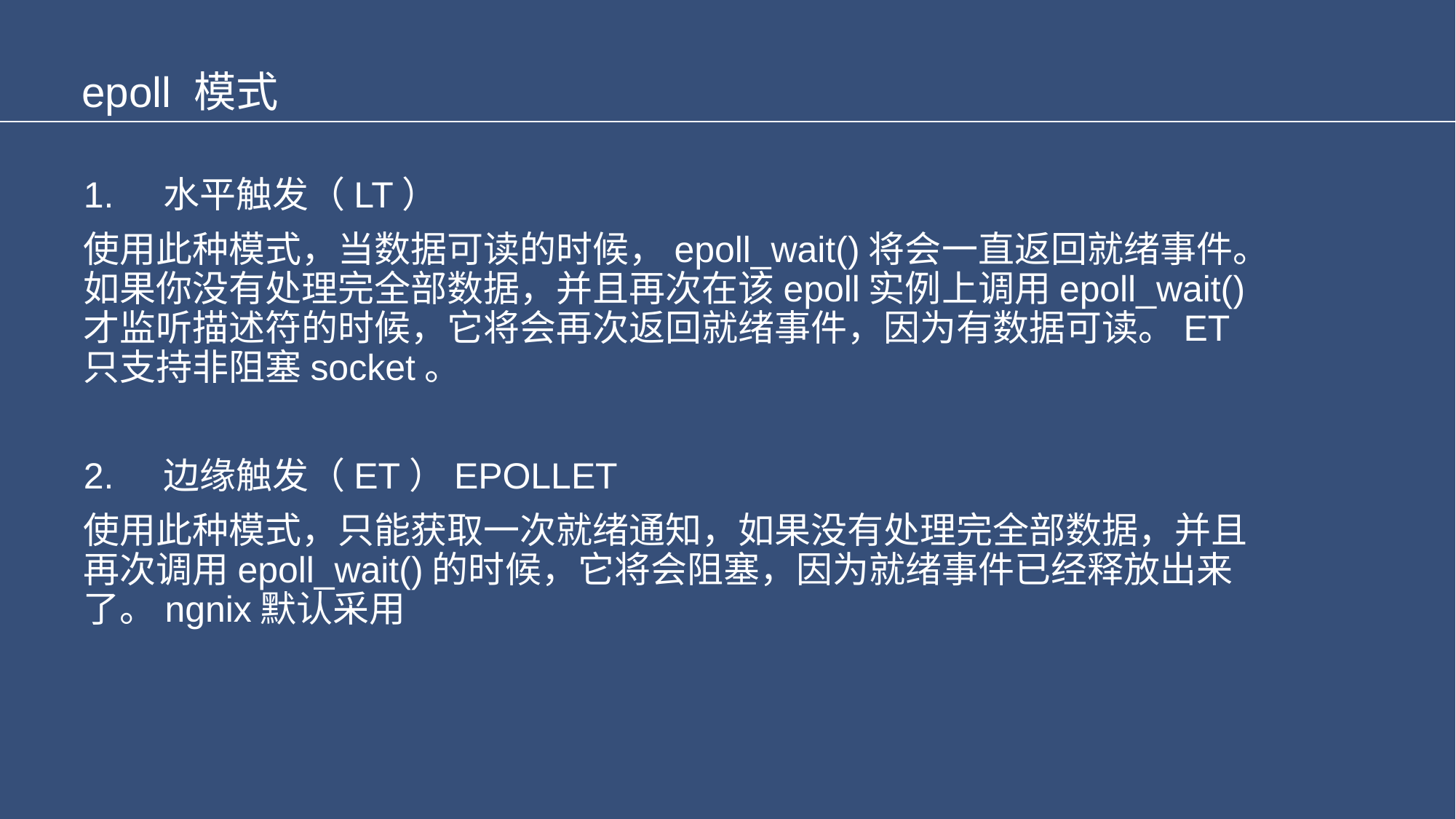

epoll 模式
1.    水平触发（LT）
使用此种模式，当数据可读的时候，epoll_wait()将会一直返回就绪事件。如果你没有处理完全部数据，并且再次在该epoll实例上调用epoll_wait()才监听描述符的时候，它将会再次返回就绪事件，因为有数据可读。ET只支持非阻塞socket。

2.    边缘触发（ET）EPOLLET
使用此种模式，只能获取一次就绪通知，如果没有处理完全部数据，并且再次调用epoll_wait()的时候，它将会阻塞，因为就绪事件已经释放出来了。ngnix默认采用